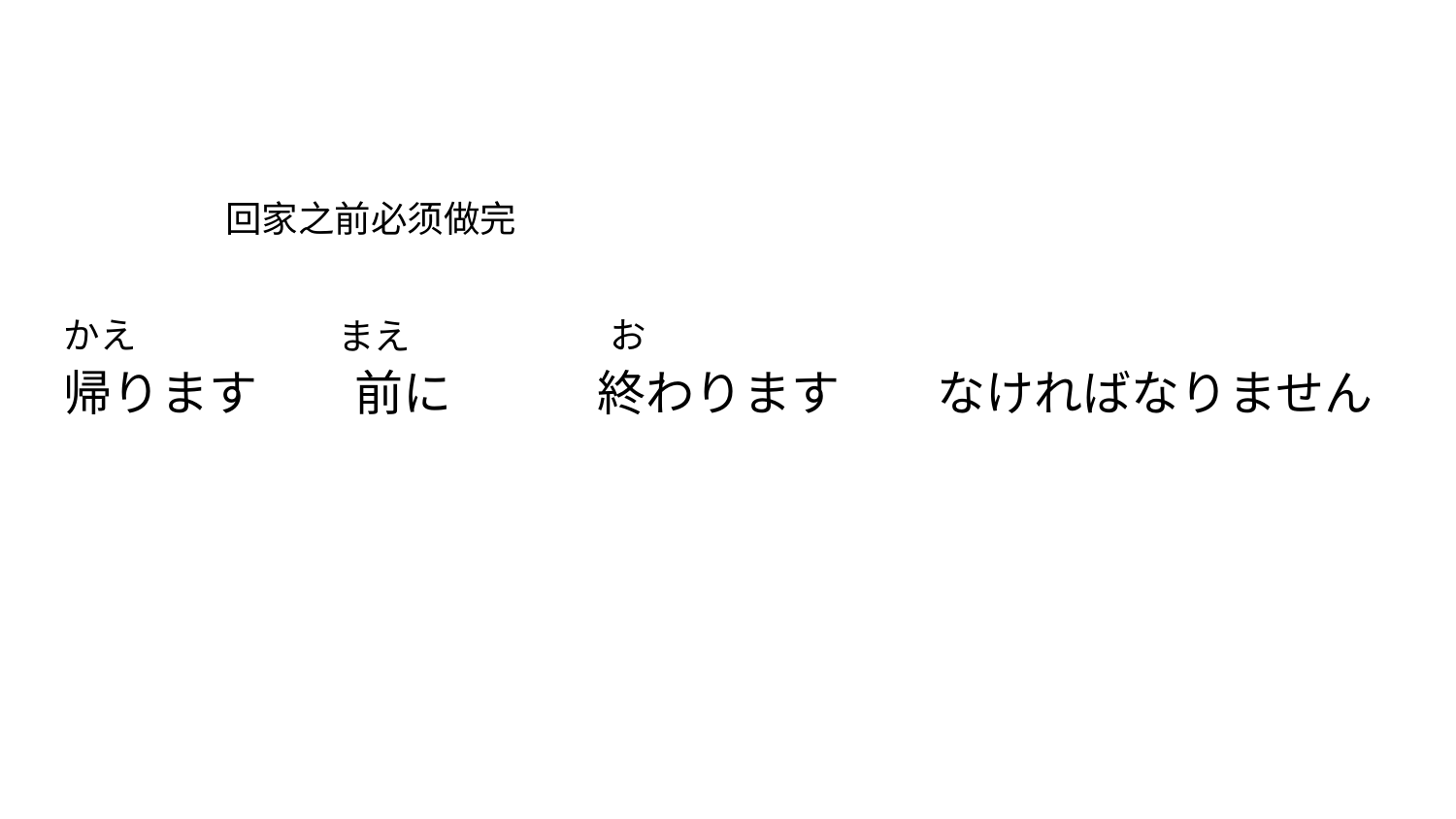

回家之前必须做完
かえ
お
まえ
帰ります　　前に　　　終わります　　なければなりません